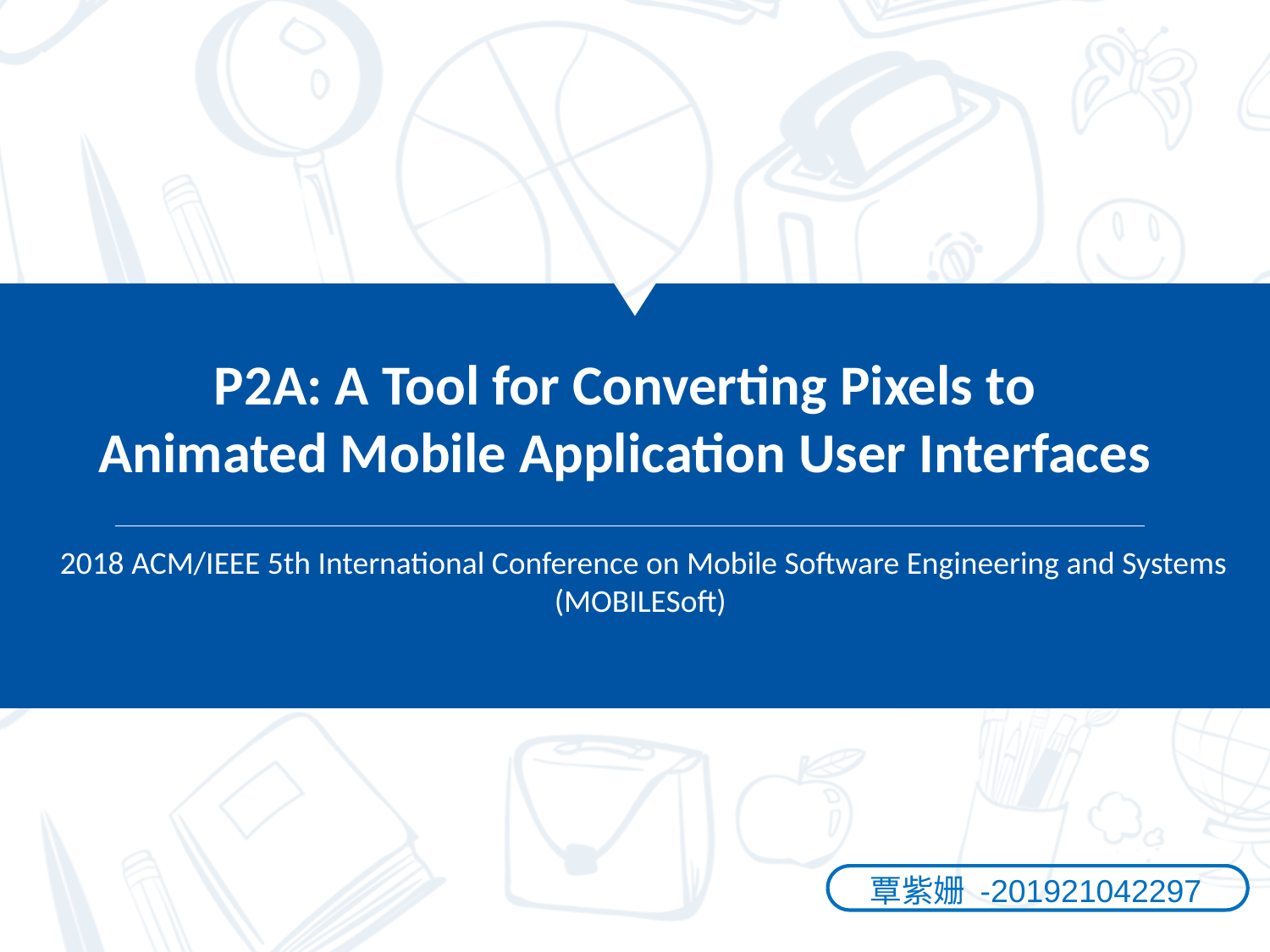

P2A: A Tool for Converting Pixels to
Animated Mobile Application User Interfaces
2018 ACM/IEEE 5th International Conference on Mobile Software Engineering and Systems
(MOBILESoft)
覃紫姗 -201921042297